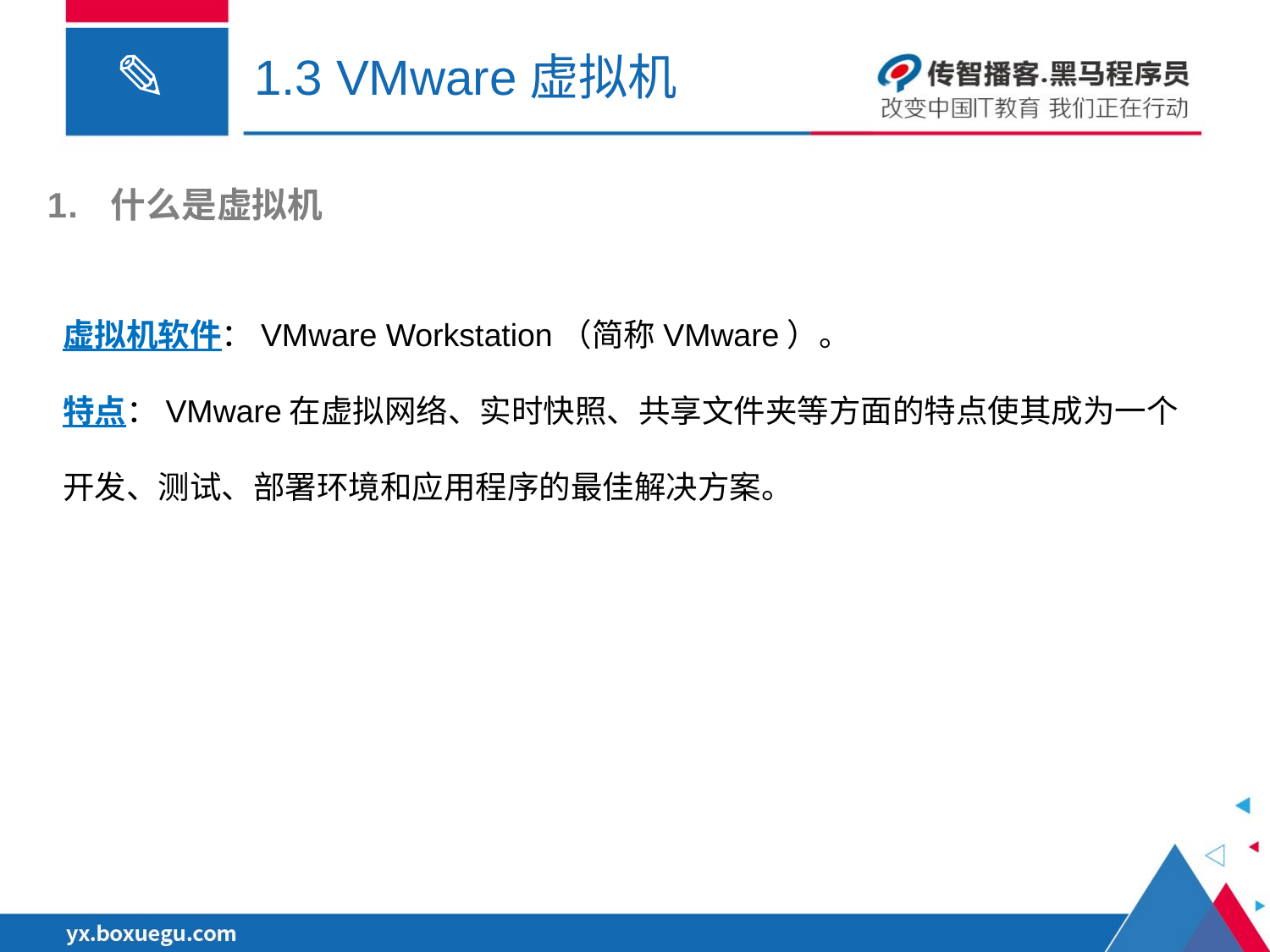

# 1.3 VMware虚拟机
什么是虚拟机
虚拟机软件：VMware Workstation（简称VMware）。
特点：VMware在虚拟网络、实时快照、共享文件夹等方面的特点使其成为一个开发、测试、部署环境和应用程序的最佳解决方案。